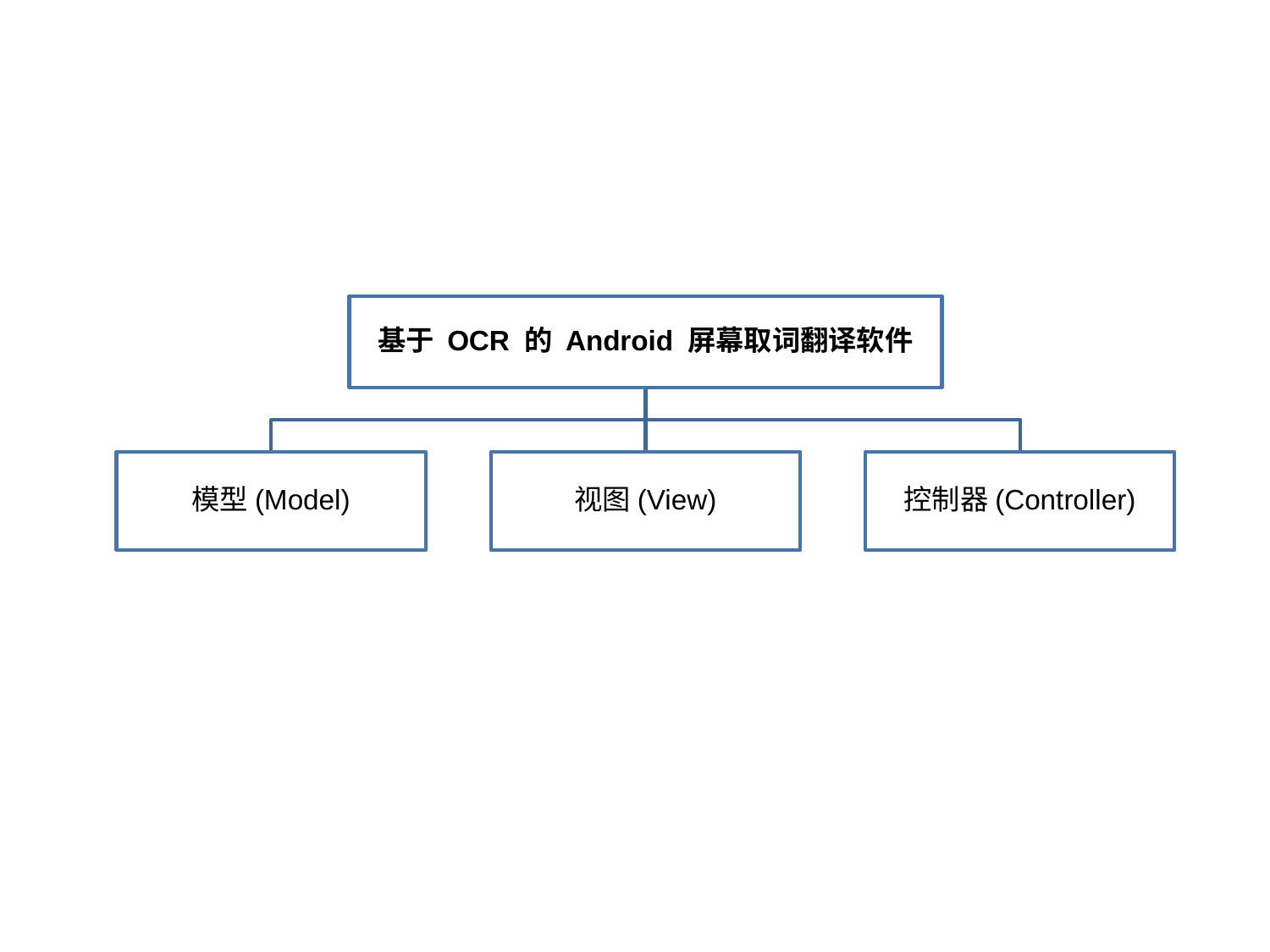

基于 OCR 的 Android 屏幕取词翻译软件
模型(Model)
视图(View)
控制器(Controller)